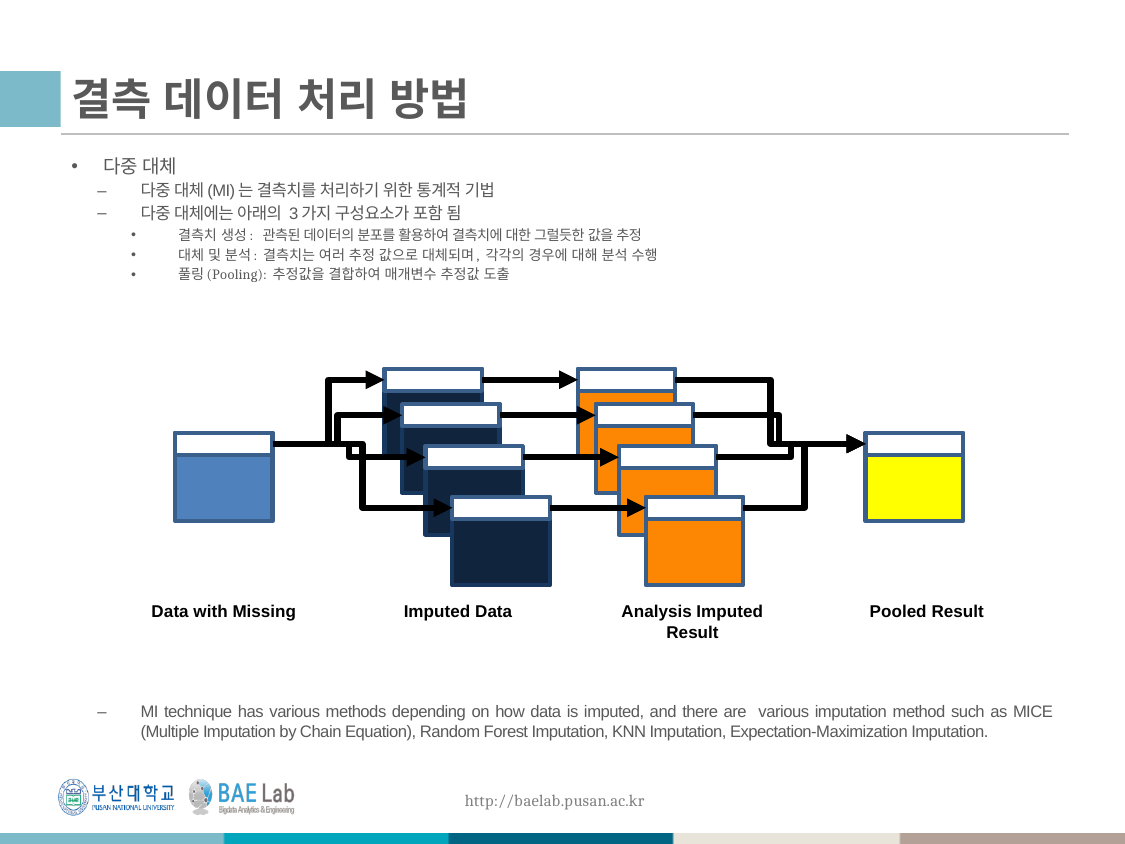

# 결측 데이터 처리 방법
다중 대체
다중 대체(MI)는 결측치를 처리하기 위한 통계적 기법
다중 대체에는 아래의 3가지 구성요소가 포함 됨
결측치 생성:  관측된 데이터의 분포를 활용하여 결측치에 대한 그럴듯한 값을 추정
대체 및 분석: 결측치는 여러 추정 값으로 대체되며, 각각의 경우에 대해 분석 수행
풀링(Pooling): 추정값을 결합하여 매개변수 추정값 도출

MI technique has various methods depending on how data is imputed, and there are  various imputation method such as MICE (Multiple Imputation by Chain Equation), Random Forest Imputation, KNN Imputation, Expectation-Maximization Imputation.

Data with Missing
Imputed Data
Analysis Imputed Result
Pooled Result